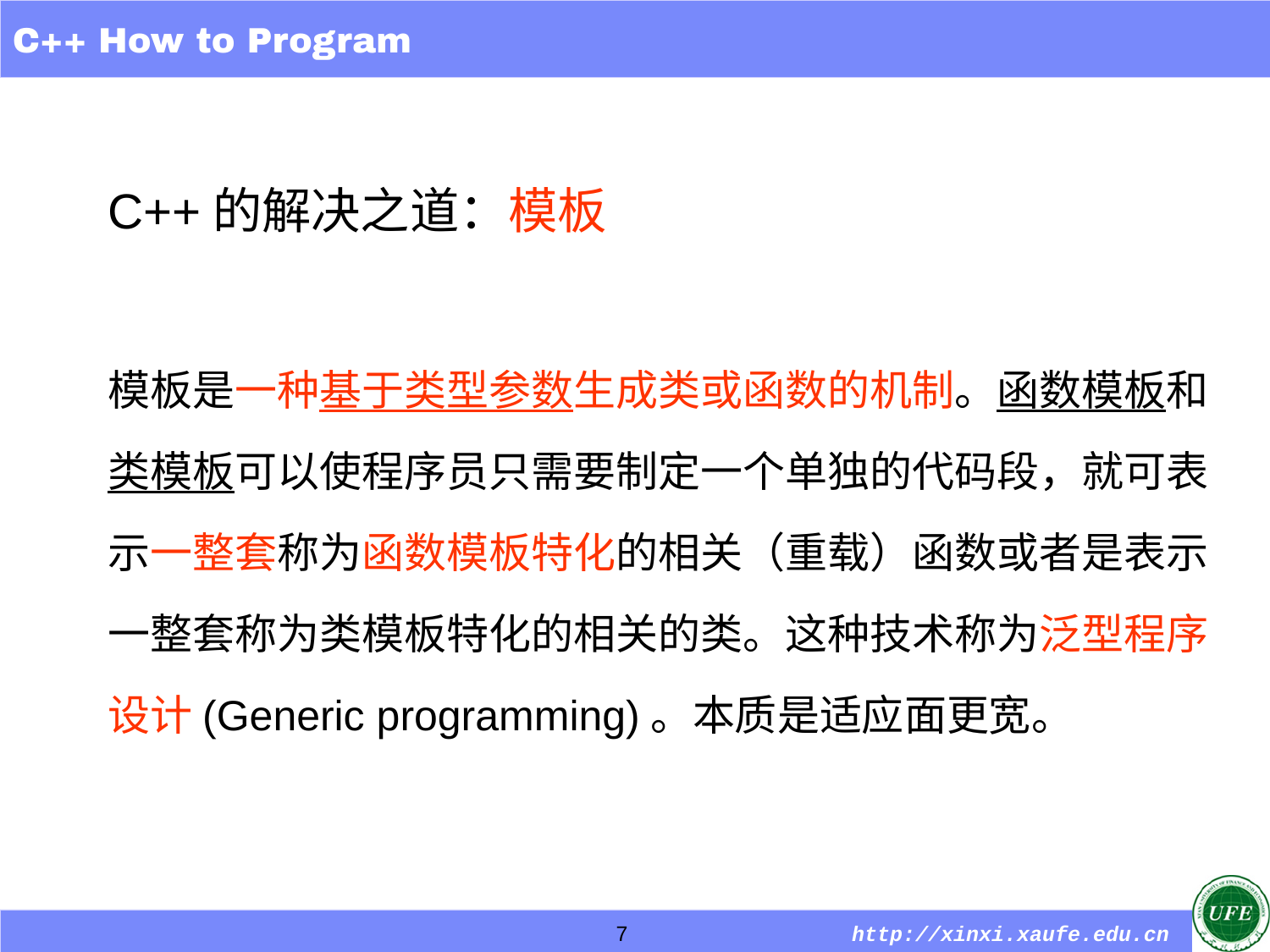

C++的解决之道：模板

模板是一种基于类型参数生成类或函数的机制。函数模板和类模板可以使程序员只需要制定一个单独的代码段，就可表示一整套称为函数模板特化的相关（重载）函数或者是表示一整套称为类模板特化的相关的类。这种技术称为泛型程序设计(Generic programming)。本质是适应面更宽。
7